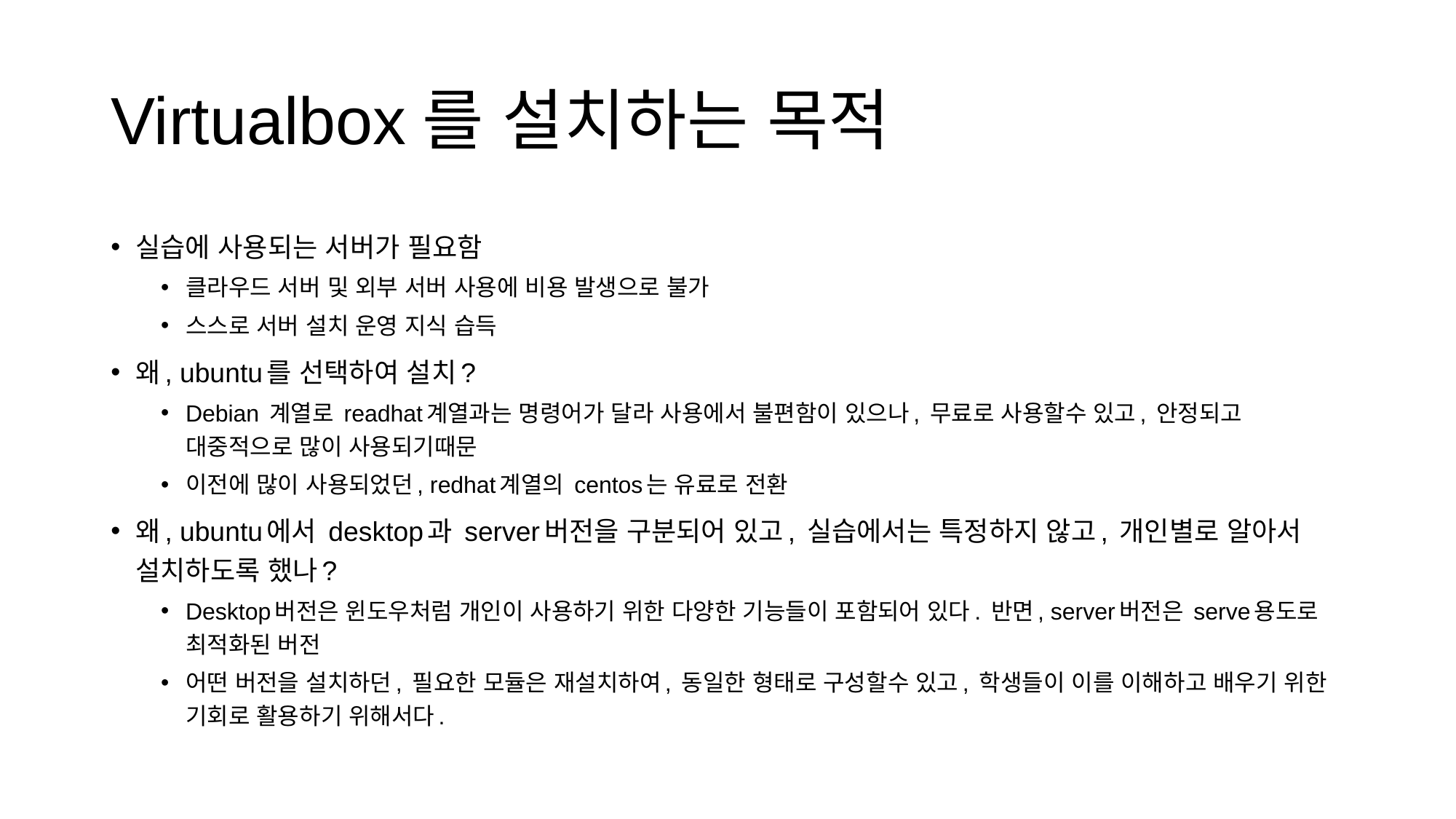

# Virtualbox를 설치하는 목적
실습에 사용되는 서버가 필요함
클라우드 서버 및 외부 서버 사용에 비용 발생으로 불가
스스로 서버 설치 운영 지식 습득
왜, ubuntu를 선택하여 설치?
Debian 계열로 readhat계열과는 명령어가 달라 사용에서 불편함이 있으나, 무료로 사용할수 있고, 안정되고 대중적으로 많이 사용되기때문
이전에 많이 사용되었던, redhat계열의 centos는 유료로 전환
왜, ubuntu에서 desktop과 server버전을 구분되어 있고, 실습에서는 특정하지 않고, 개인별로 알아서 설치하도록 했나?
Desktop버전은 윈도우처럼 개인이 사용하기 위한 다양한 기능들이 포함되어 있다. 반면, server버전은 serve용도로 최적화된 버전
어떤 버전을 설치하던, 필요한 모듈은 재설치하여, 동일한 형태로 구성할수 있고, 학생들이 이를 이해하고 배우기 위한 기회로 활용하기 위해서다.